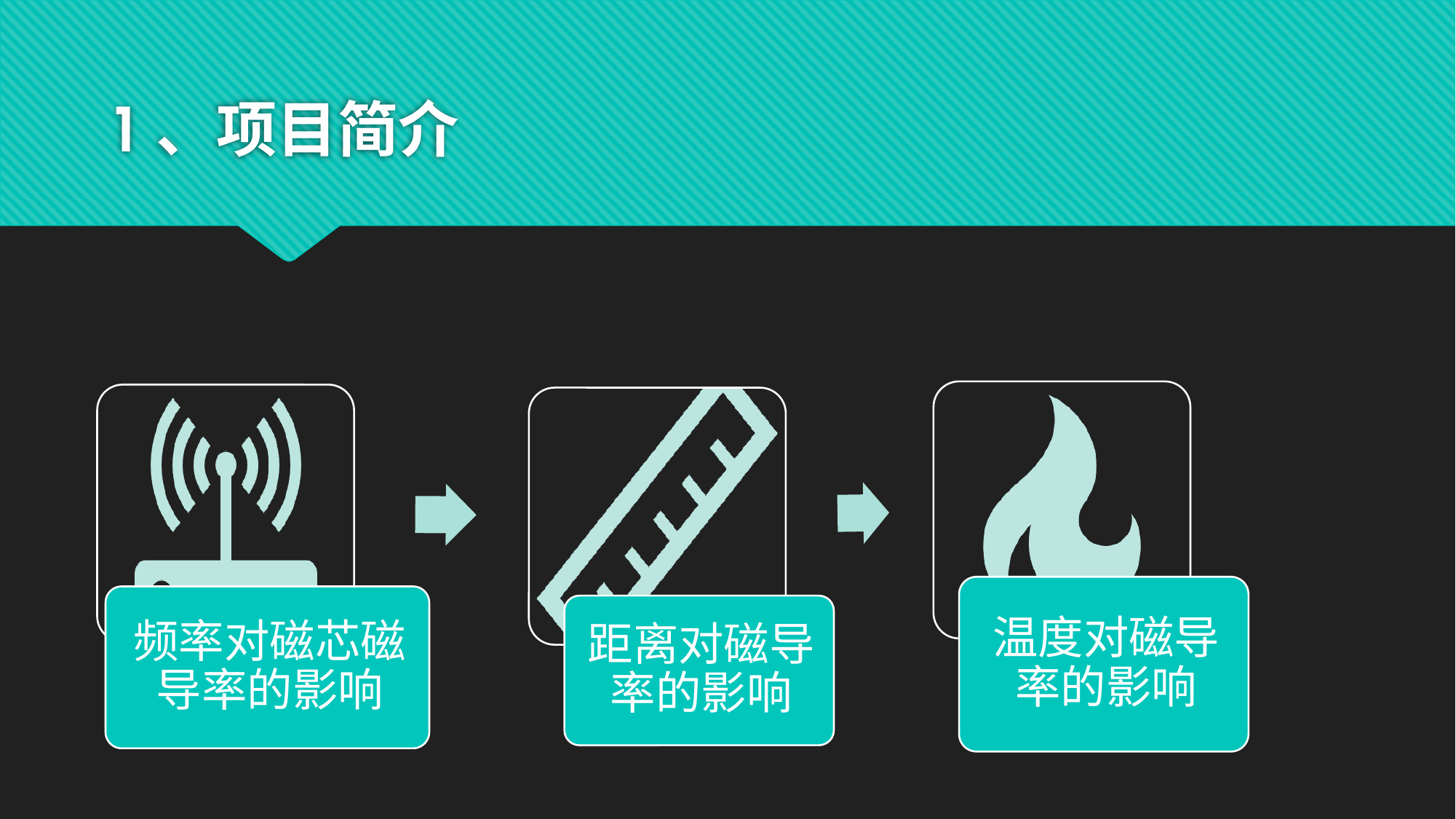

# 1、项目简介
频率对磁芯磁导率的影响

距离对磁导率的影响

温度对磁导率的影响